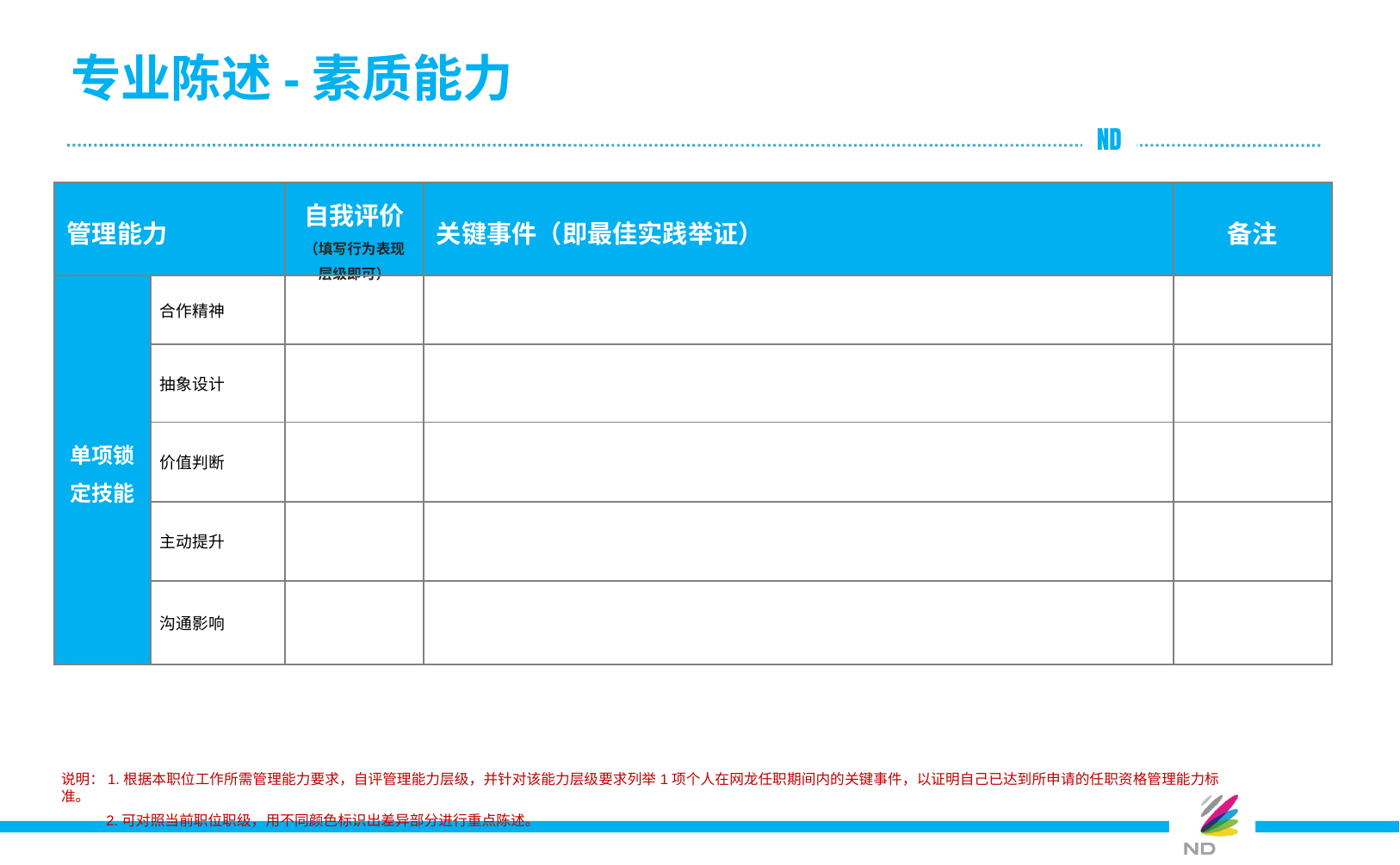

# 专业陈述-素质能力
| 管理能力 |  | 自我评价 （填写行为表现层级即可） | 关键事件（即最佳实践举证） | 备注 |
| --- | --- | --- | --- | --- |
| 单项锁定技能 | 合作精神 |  |  |  |
|  | 抽象设计 |  |  |  |
|  | 价值判断 |  |  |  |
|  | 主动提升 |  |  |  |
|  | 沟通影响 |  |  |  |
说明：1.根据本职位工作所需管理能力要求，自评管理能力层级，并针对该能力层级要求列举1项个人在网龙任职期间内的关键事件，以证明自己已达到所申请的任职资格管理能力标准。
           2.可对照当前职位职级，用不同颜色标识出差异部分进行重点陈述。
7